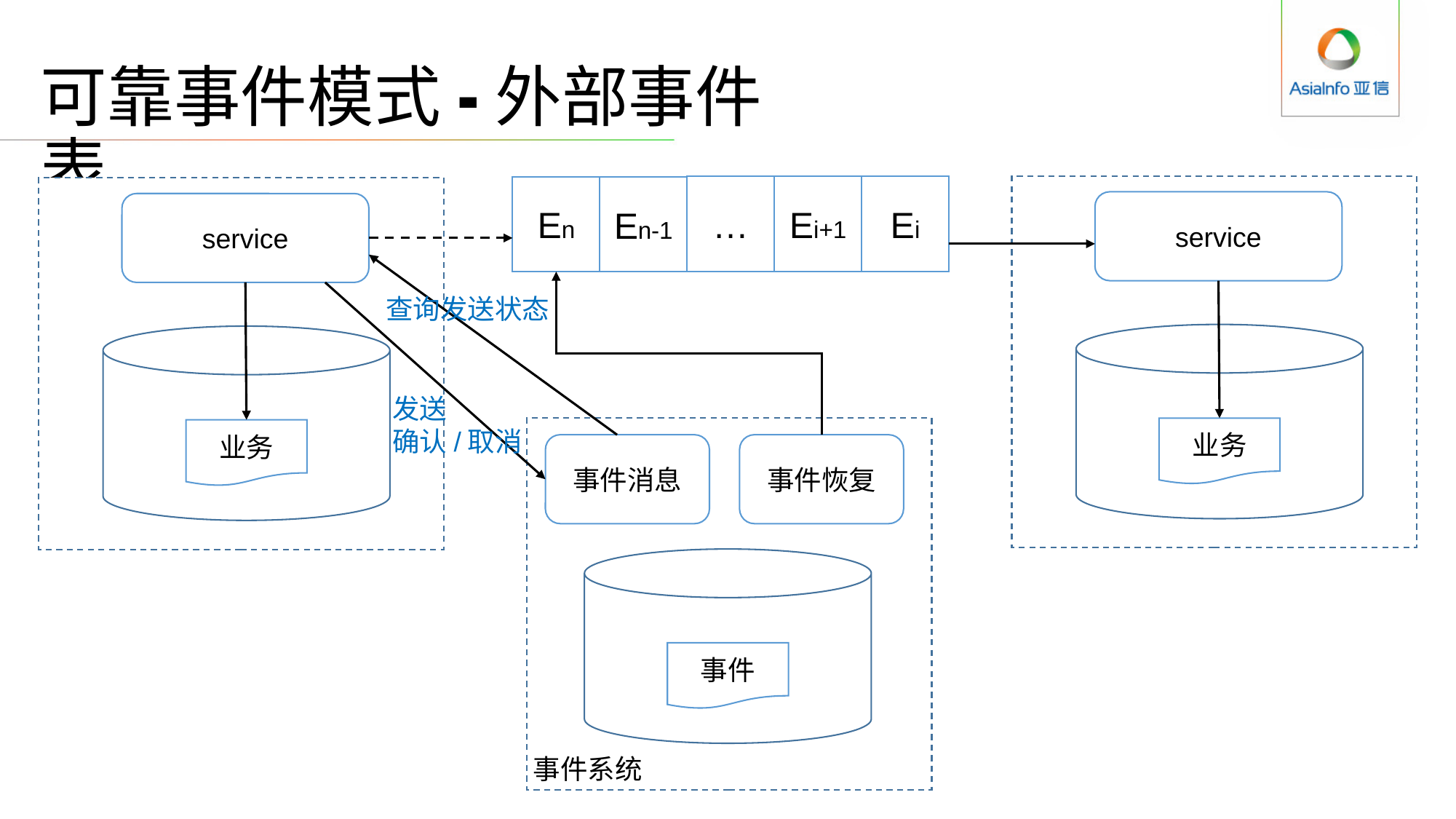

# 可靠事件模式-外部事件表

…
Ei+1
Ei
En
En-1

service
service
查询发送状态

发送
确认/取消

业务
业务
事件消息
事件恢复

事件
事件系统